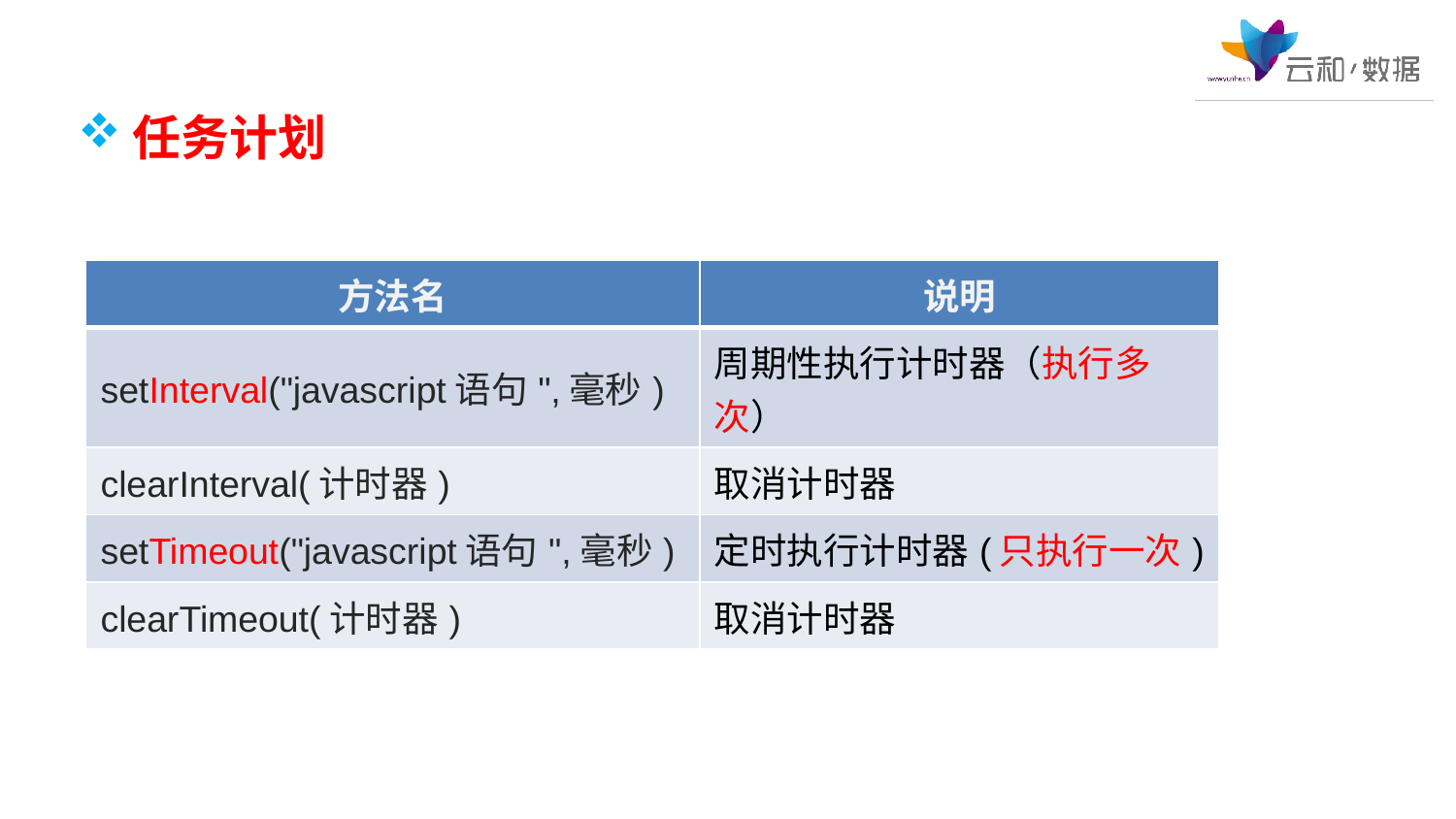

任务计划

| 方法名 | 说明 |
| --- | --- |
| setInterval("javascript语句",毫秒) | 周期性执行计时器（执行多次） |
| clearInterval(计时器) | 取消计时器 |
| setTimeout("javascript语句",毫秒) | 定时执行计时器(只执行一次) |
| clearTimeout(计时器) | 取消计时器 |
8